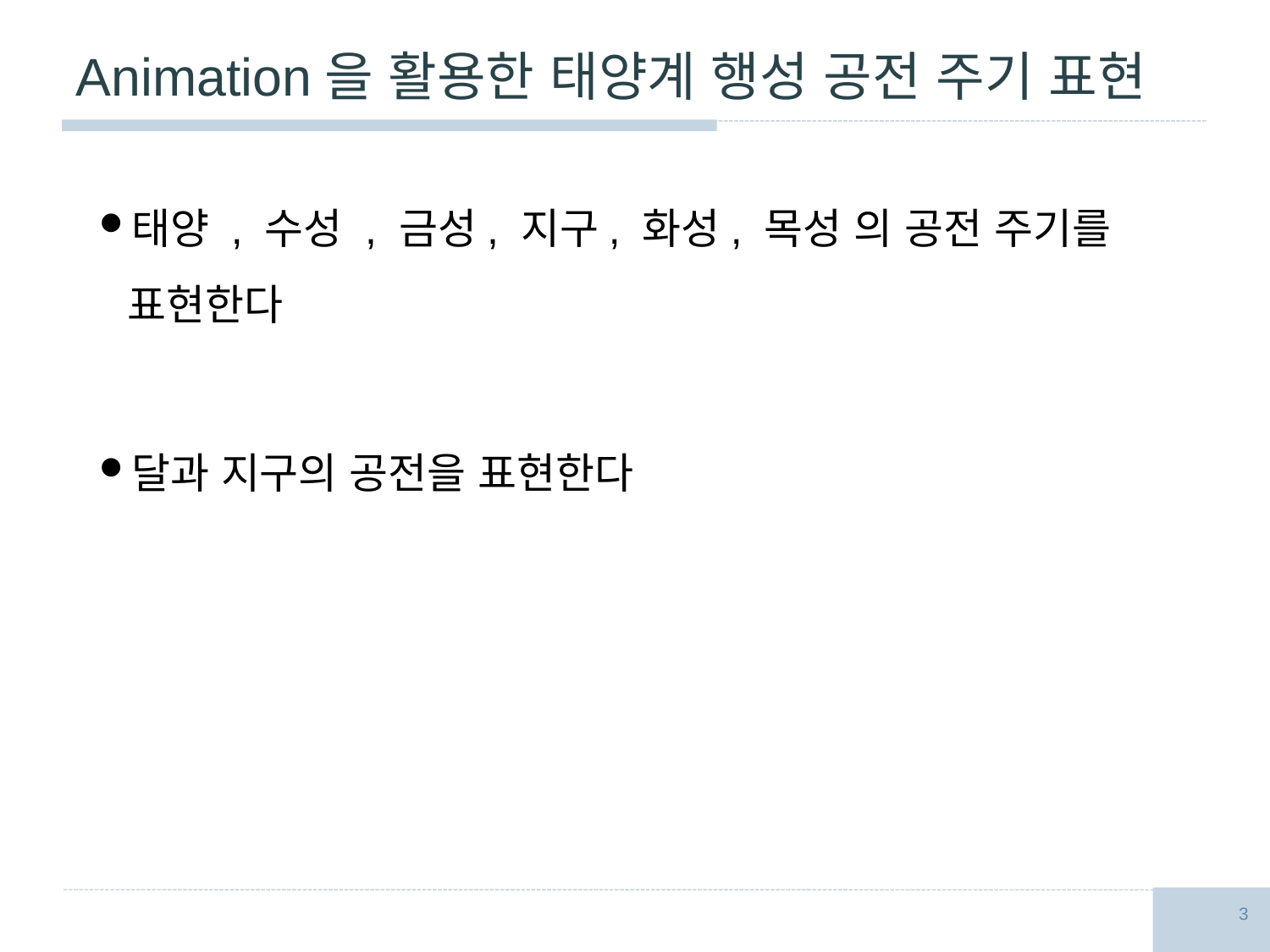

# Animation을 활용한 태양계 행성 공전 주기 표현
태양 , 수성 , 금성, 지구, 화성, 목성 의 공전 주기를 표현한다

달과 지구의 공전을 표현한다